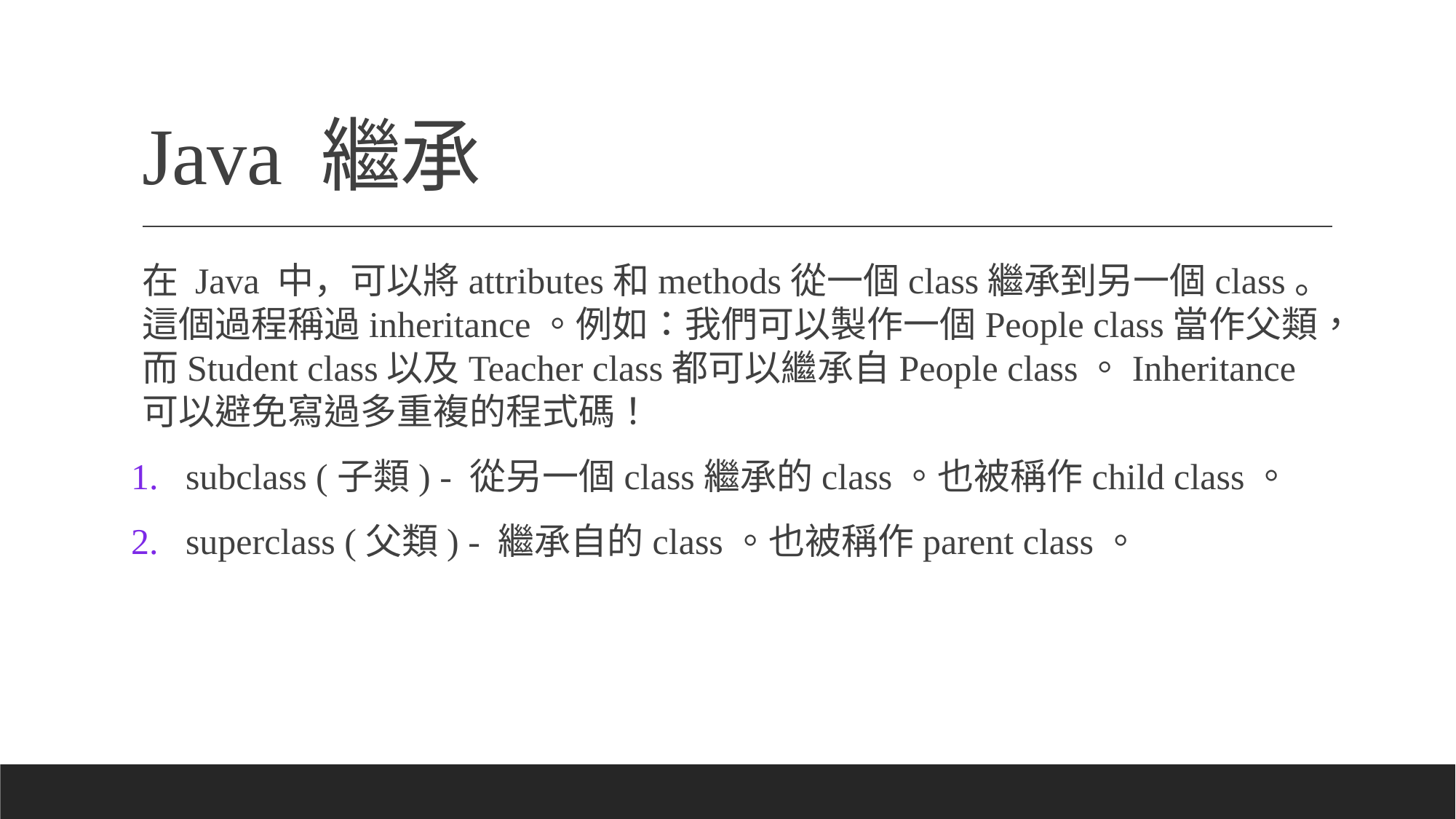

# Java 繼承
在 Java 中，可以將attributes和methods從一個class繼承到另一個class。這個過程稱過inheritance。例如：我們可以製作一個People class當作父類，而Student class以及Teacher class都可以繼承自People class。Inheritance可以避免寫過多重複的程式碼！
subclass (子類) - 從另一個class繼承的class。也被稱作child class。
superclass (父類) - 繼承自的class。也被稱作parent class。